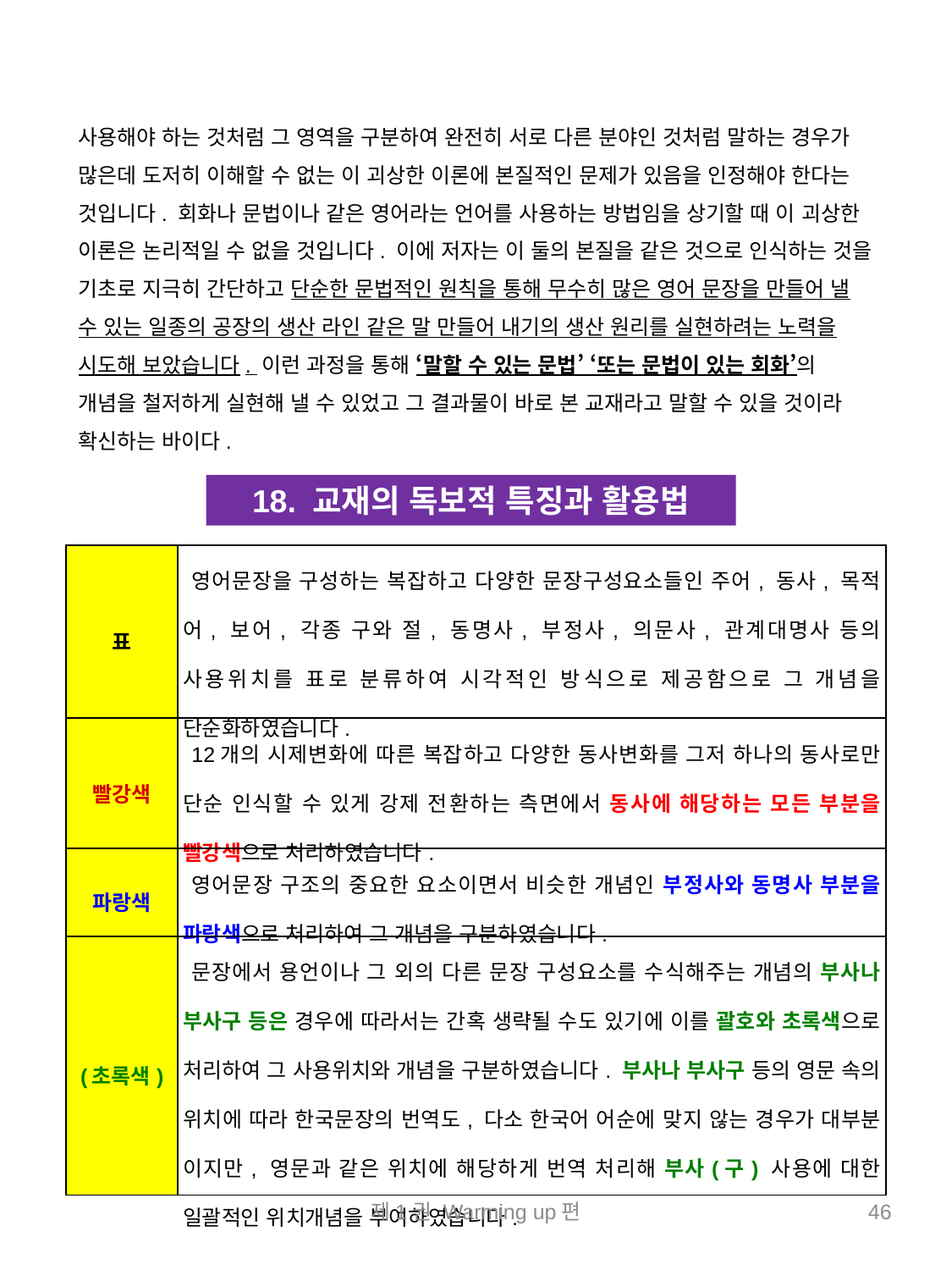

사용해야 하는 것처럼 그 영역을 구분하여 완전히 서로 다른 분야인 것처럼 말하는 경우가 많은데 도저히 이해할 수 없는 이 괴상한 이론에 본질적인 문제가 있음을 인정해야 한다는 것입니다. 회화나 문법이나 같은 영어라는 언어를 사용하는 방법임을 상기할 때 이 괴상한 이론은 논리적일 수 없을 것입니다. 이에 저자는 이 둘의 본질을 같은 것으로 인식하는 것을 기초로 지극히 간단하고 단순한 문법적인 원칙을 통해 무수히 많은 영어 문장을 만들어 낼 수 있는 일종의 공장의 생산 라인 같은 말 만들어 내기의 생산 원리를 실현하려는 노력을 시도해 보았습니다. 이런 과정을 통해 ‘말할 수 있는 문법’ ‘또는 문법이 있는 회화’의 개념을 철저하게 실현해 낼 수 있었고 그 결과물이 바로 본 교재라고 말할 수 있을 것이라 확신하는 바이다.

18. 교재의 독보적 특징과 활용법
| 표 | 영어문장을 구성하는 복잡하고 다양한 문장구성요소들인 주어, 동사, 목적어, 보어, 각종 구와 절, 동명사, 부정사, 의문사, 관계대명사 등의 사용위치를 표로 분류하여 시각적인 방식으로 제공함으로 그 개념을 단순화하였습니다. |
| --- | --- |
| 빨강색 | 12개의 시제변화에 따른 복잡하고 다양한 동사변화를 그저 하나의 동사로만 단순 인식할 수 있게 강제 전환하는 측면에서 동사에 해당하는 모든 부분을 빨강색으로 처리하였습니다. |
| 파랑색 | 영어문장 구조의 중요한 요소이면서 비슷한 개념인 부정사와 동명사 부분을 파랑색으로 처리하여 그 개념을 구분하였습니다. |
| (초록색) | 문장에서 용언이나 그 외의 다른 문장 구성요소를 수식해주는 개념의 부사나 부사구 등은 경우에 따라서는 간혹 생략될 수도 있기에 이를 괄호와 초록색으로 처리하여 그 사용위치와 개념을 구분하였습니다. 부사나 부사구 등의 영문 속의 위치에 따라 한국문장의 번역도, 다소 한국어 어순에 맞지 않는 경우가 대부분 이지만, 영문과 같은 위치에 해당하게 번역 처리해 부사(구) 사용에 대한 일괄적인 위치개념을 부여하였습니다. |
제1권 Warming up편
46